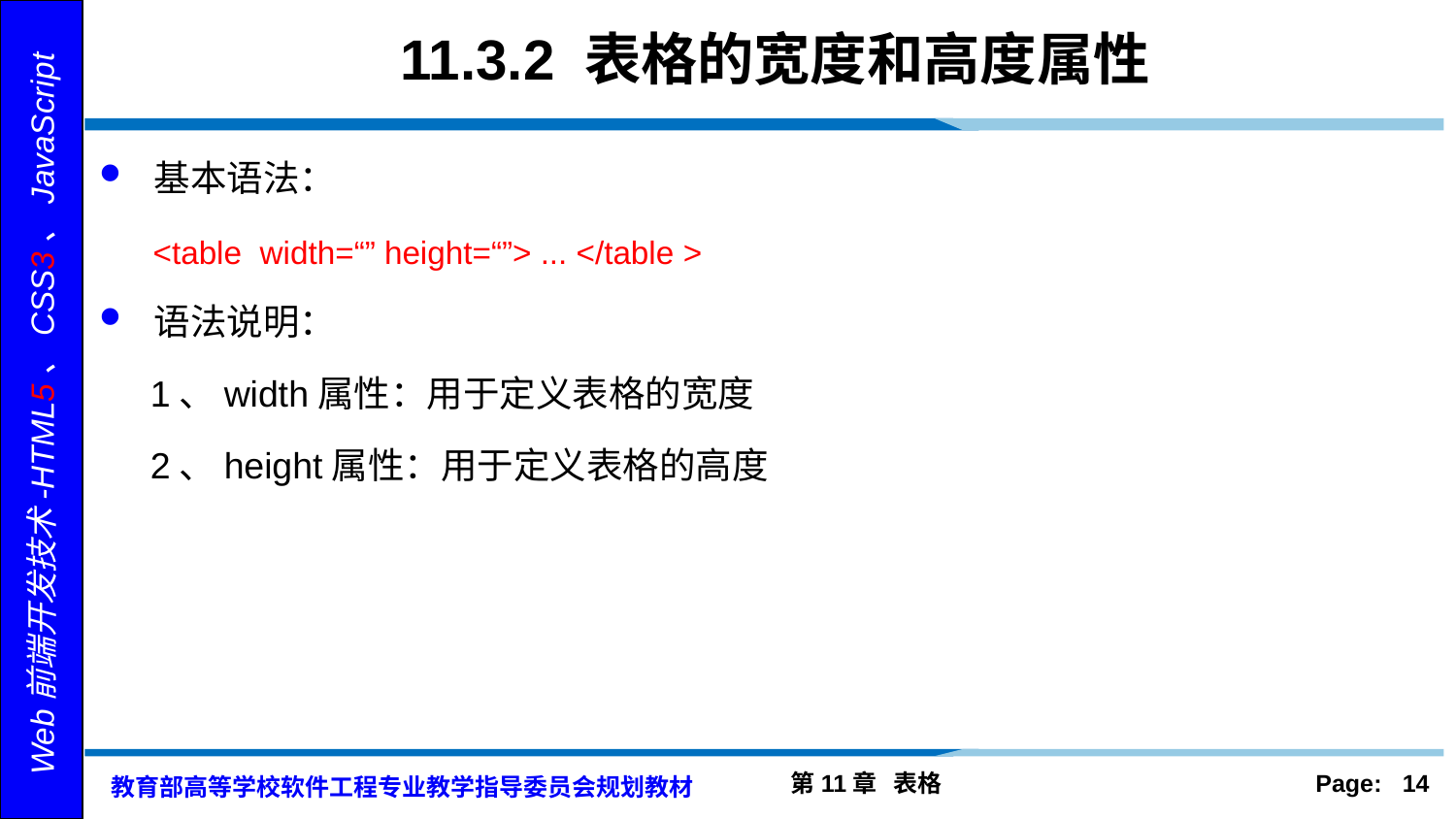

# 11.3.2 表格的宽度和高度属性
基本语法：
      <table  width=“” height=“”> ... </table >
语法说明：
     1、width属性：用于定义表格的宽度
     2、height属性：用于定义表格的高度